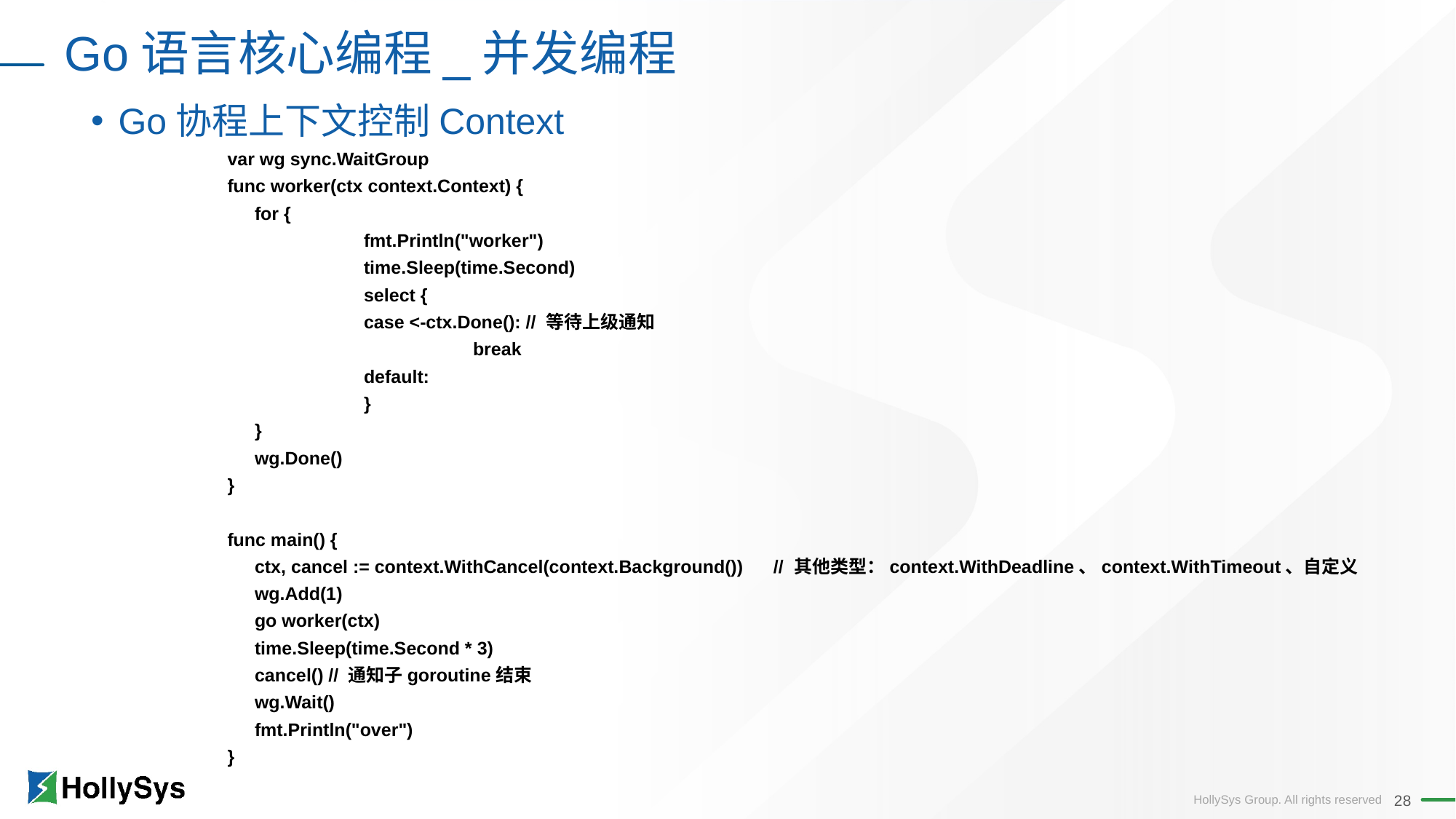

Go语言核心编程_并发编程
Go协程上下文控制Context
var wg sync.WaitGroup
func worker(ctx context.Context) {
	for {
		fmt.Println("worker")
		time.Sleep(time.Second)
		select {
		case <-ctx.Done(): // 等待上级通知
			break
		default:
		}
	}
	wg.Done()
}

func main() {
	ctx, cancel := context.WithCancel(context.Background())      // 其他类型：context.WithDeadline、context.WithTimeout、自定义
	wg.Add(1)
	go worker(ctx)
	time.Sleep(time.Second * 3)
	cancel() // 通知子goroutine结束
	wg.Wait()
	fmt.Println("over")
}